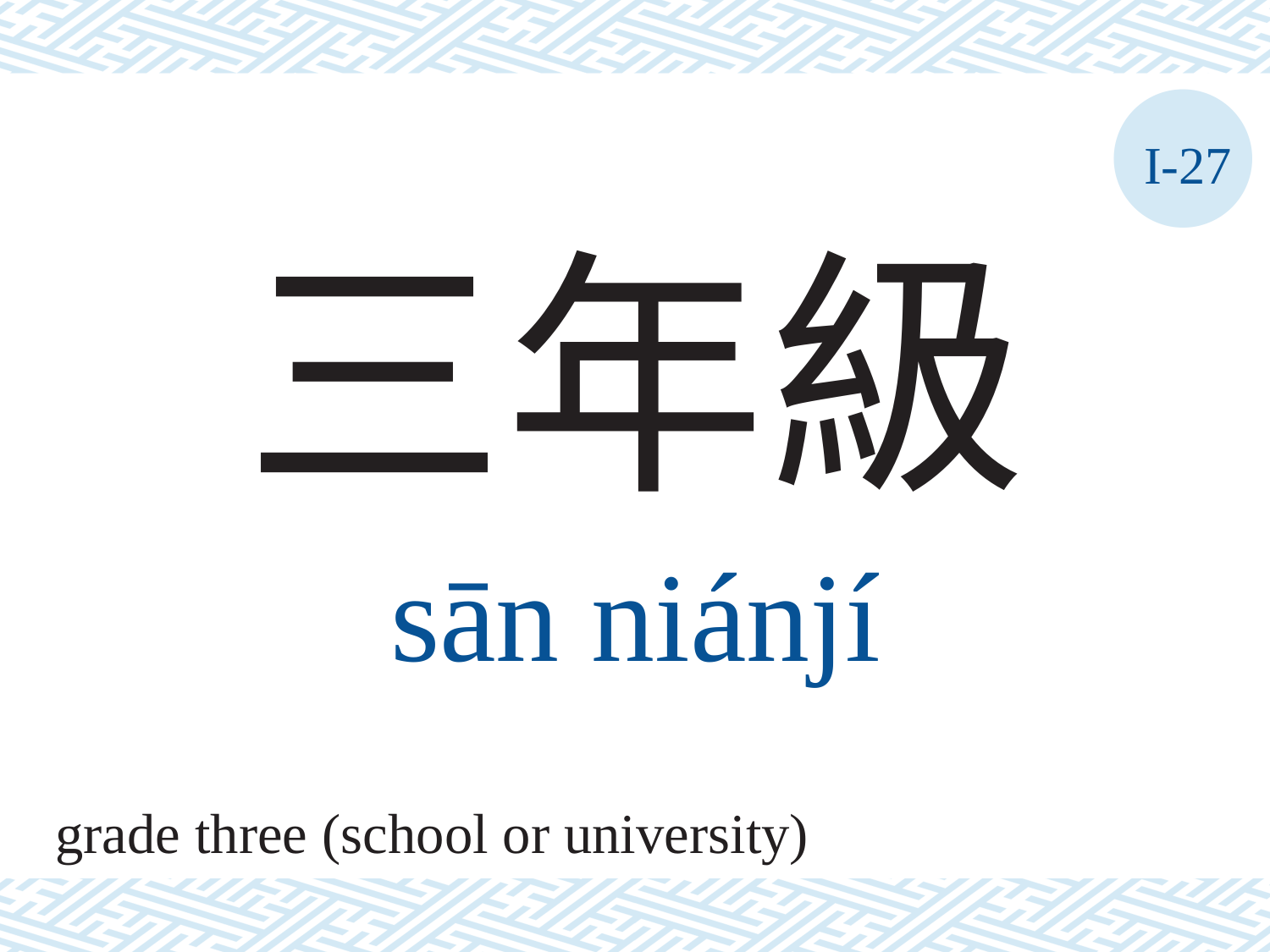

I-27
三年級
sān	niánjí
grade three (school or university)